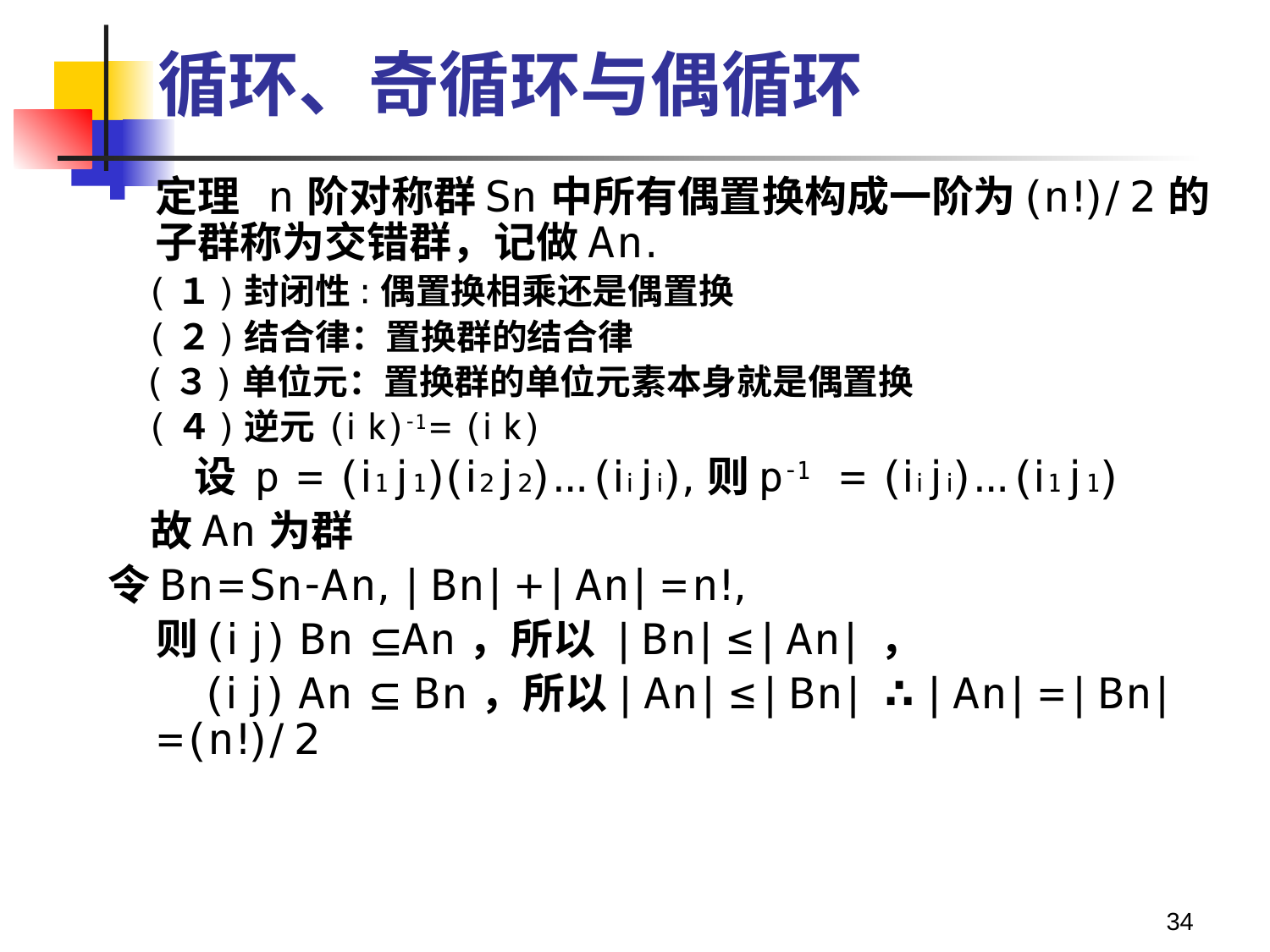

# 循环、奇循环与偶循环
定理  n阶对称群Sn中所有偶置换构成一阶为(n!)/2的子群称为交错群，记做An.
　(１)封闭性:偶置换相乘还是偶置换
　(２)结合律：置换群的结合律
    (３)单位元：置换群的单位元素本身就是偶置换
　(４)逆元 (i k)-1= (i k)
        设 p = (i1 j1)(i2 j2)…(ii ji),则p-1  = (ii ji)…(i1 j1)
　故An为群
令Bn=Sn-An, |Bn|+|An|=n!,
    则(i j) Bn ⊆An，所以 |Bn|≤|An|，
        (i j) An ⊆ Bn，所以|An|≤|Bn| ∴|An|=|Bn|=(n!)/2
34